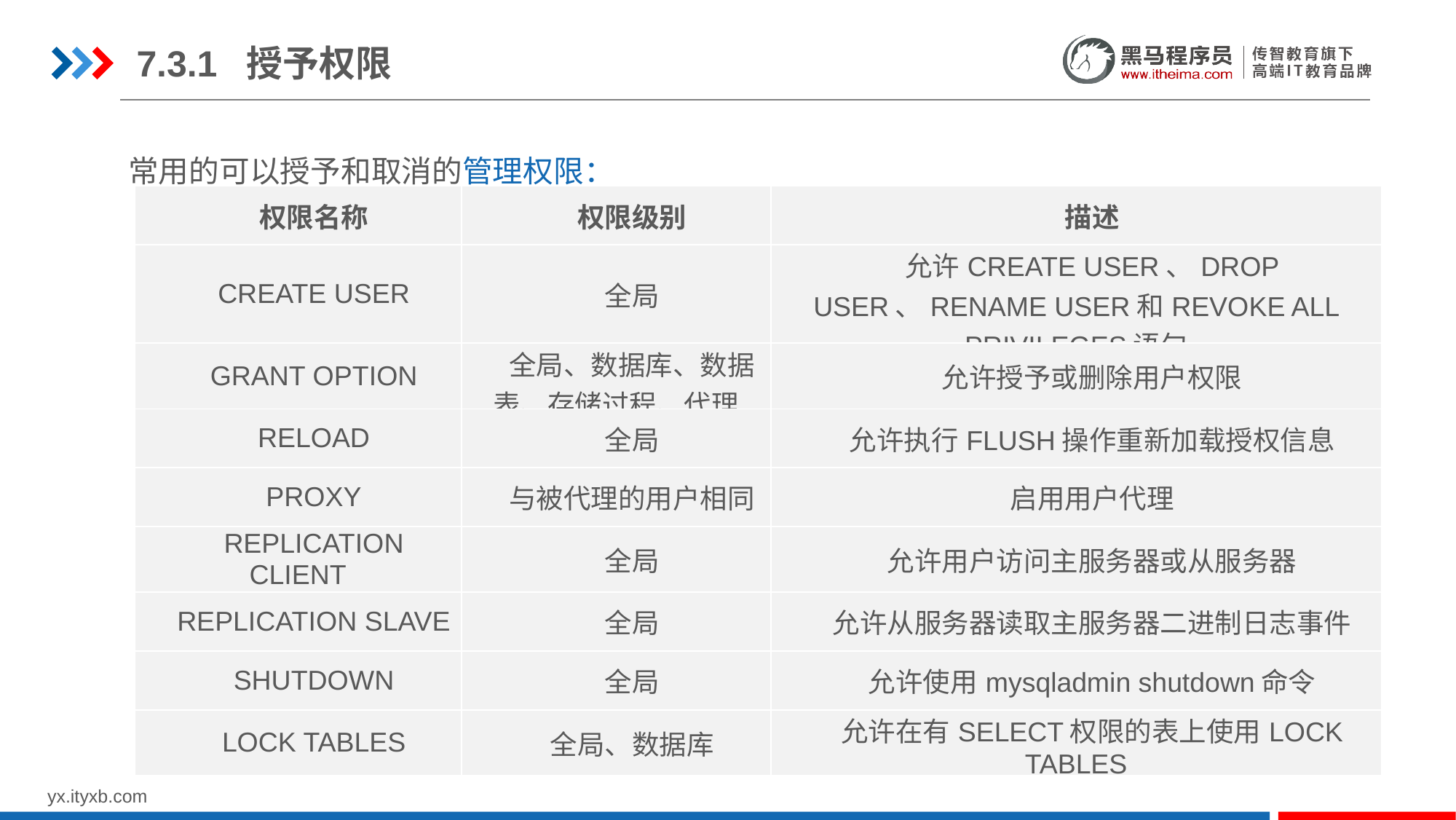

7.3.1  授予权限
常用的可以授予和取消的管理权限：
| 权限名称 | 权限级别 | 描述 |
| --- | --- | --- |
| CREATE USER | 全局 | 允许CREATE USER、DROP USER、RENAME USER和REVOKE ALL PRIVILEGES语句 |
| GRANT OPTION | 全局、数据库、数据表、存储过程、代理 | 允许授予或删除用户权限 |
| RELOAD | 全局 | 允许执行FLUSH操作重新加载授权信息 |
| PROXY | 与被代理的用户相同 | 启用用户代理 |
| REPLICATION CLIENT | 全局 | 允许用户访问主服务器或从服务器 |
| REPLICATION SLAVE | 全局 | 允许从服务器读取主服务器二进制日志事件 |
| SHUTDOWN | 全局 | 允许使用mysqladmin shutdown命令 |
| LOCK TABLES | 全局、数据库 | 允许在有SELECT权限的表上使用LOCK TABLES |